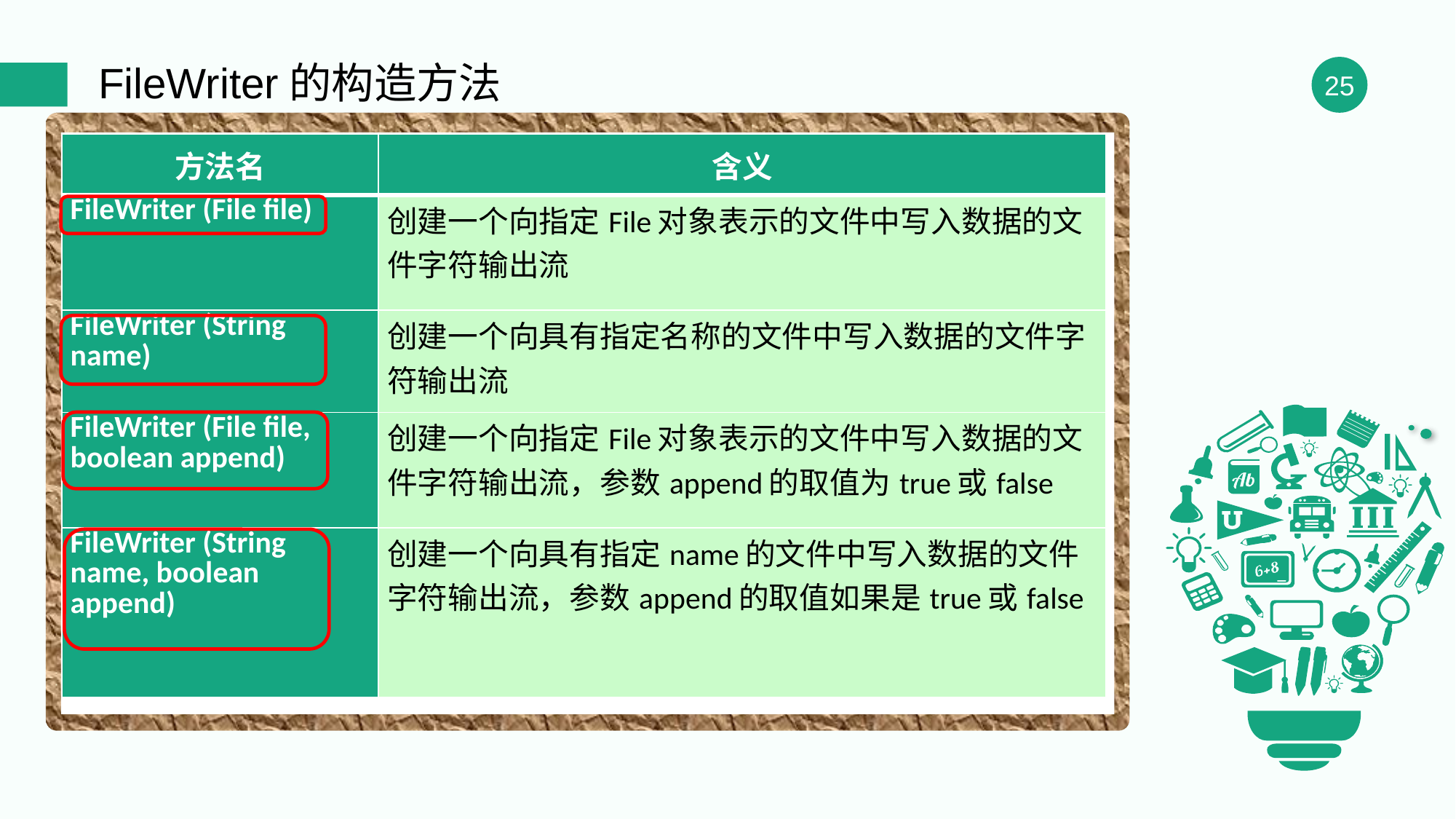

FileWriter的构造方法

| 方法名 | 含义 |
| --- | --- |
| FileWriter (File file) | 创建一个向指定File对象表示的文件中写入数据的文件字符输出流 |
| FileWriter (String name) | 创建一个向具有指定名称的文件中写入数据的文件字符输出流 |
| FileWriter (File file, boolean append) | 创建一个向指定File对象表示的文件中写入数据的文件字符输出流，参数append的取值为true或false |
| FileWriter (String name, boolean append) | 创建一个向具有指定name的文件中写入数据的文件字符输出流，参数append的取值如果是true或false |